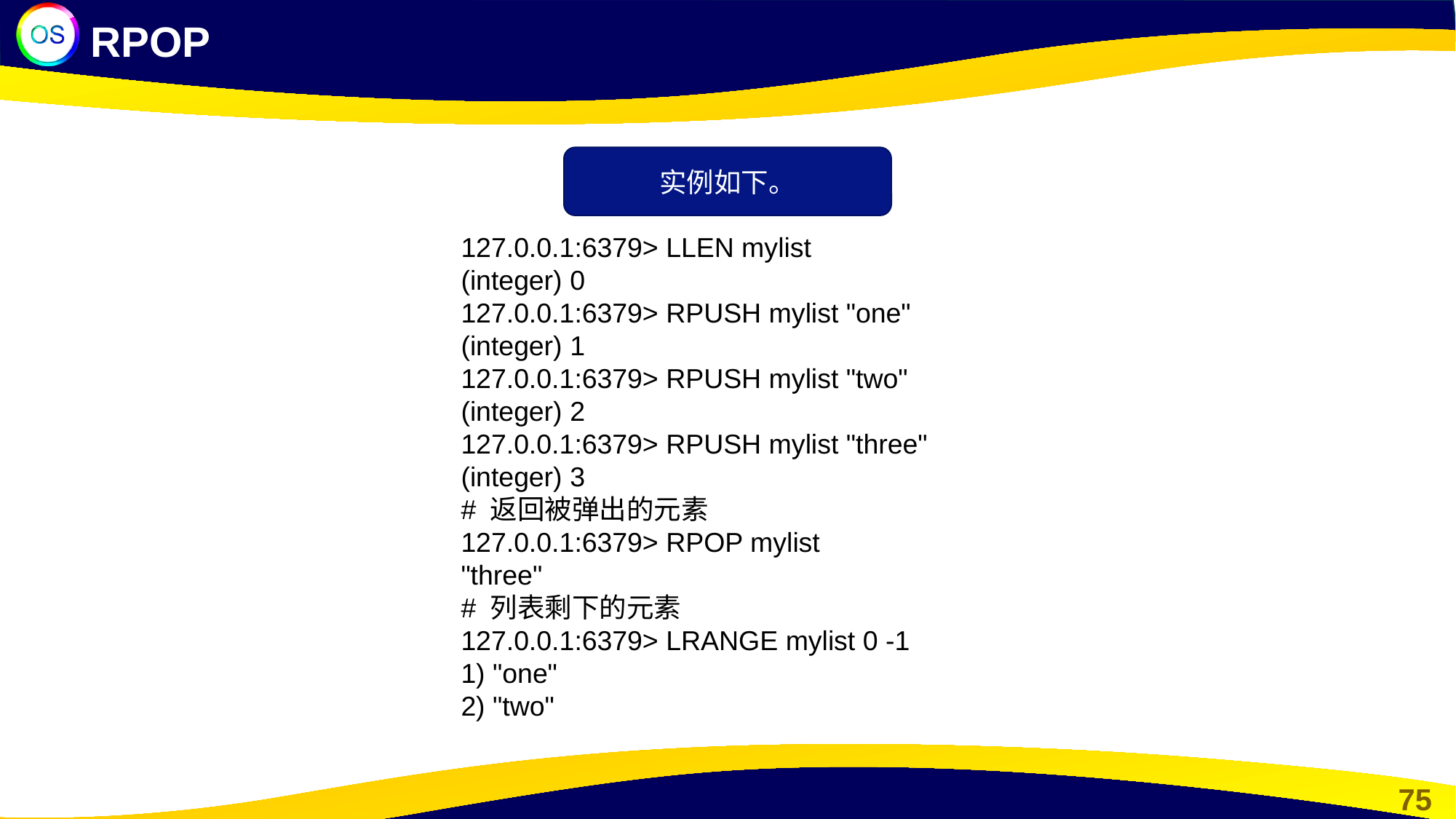

RPOP
实例如下。
127.0.0.1:6379> LLEN mylist
(integer) 0
127.0.0.1:6379> RPUSH mylist "one"
(integer) 1
127.0.0.1:6379> RPUSH mylist "two"
(integer) 2
127.0.0.1:6379> RPUSH mylist "three"
(integer) 3
# 返回被弹出的元素
127.0.0.1:6379> RPOP mylist
"three"
# 列表剩下的元素
127.0.0.1:6379> LRANGE mylist 0 -1
1) "one"
2) "two"